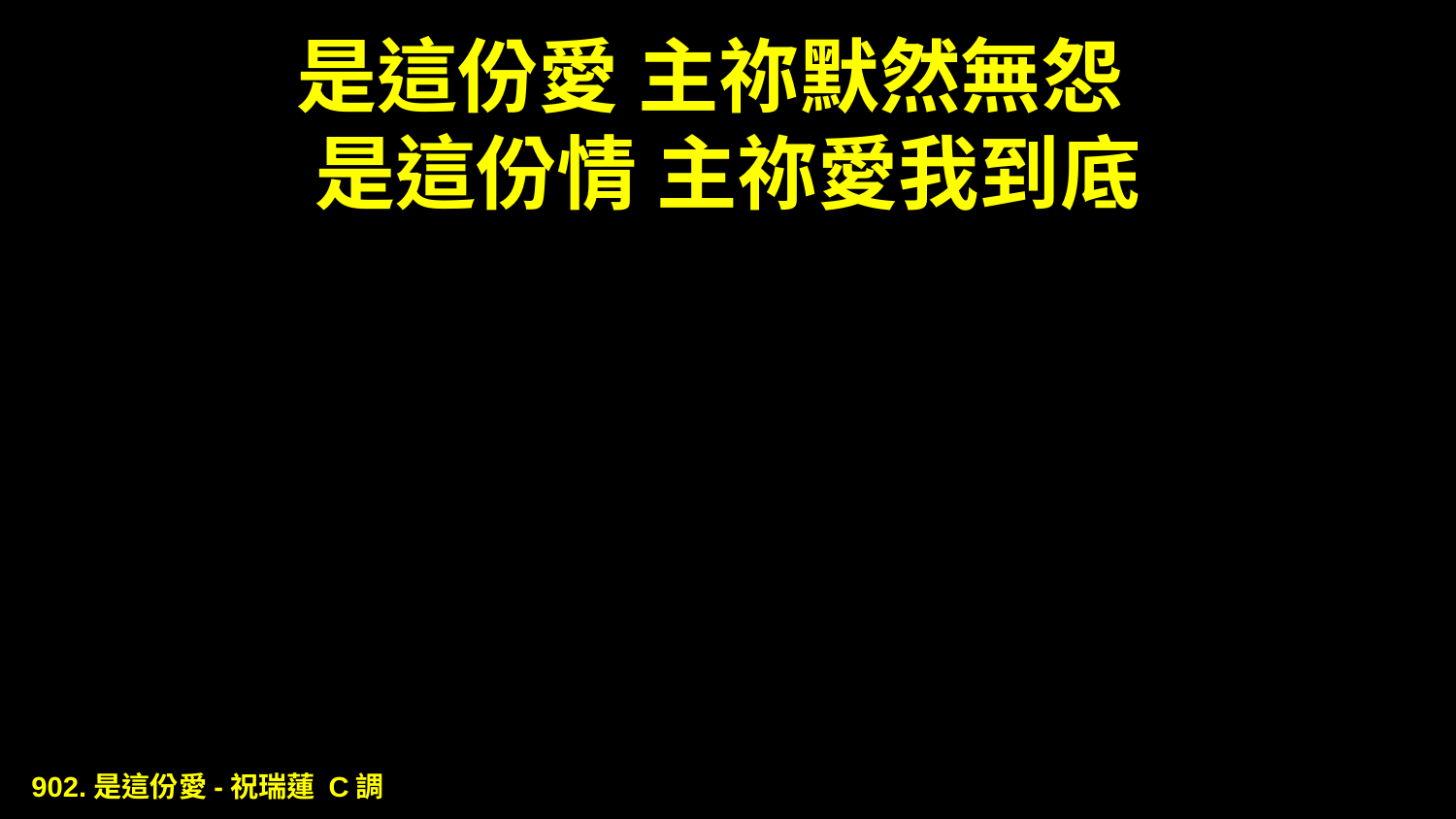

# 是這份愛 主祢默然無怨 是這份情 主祢愛我到底
902.是這份愛-祝瑞蓮 C調